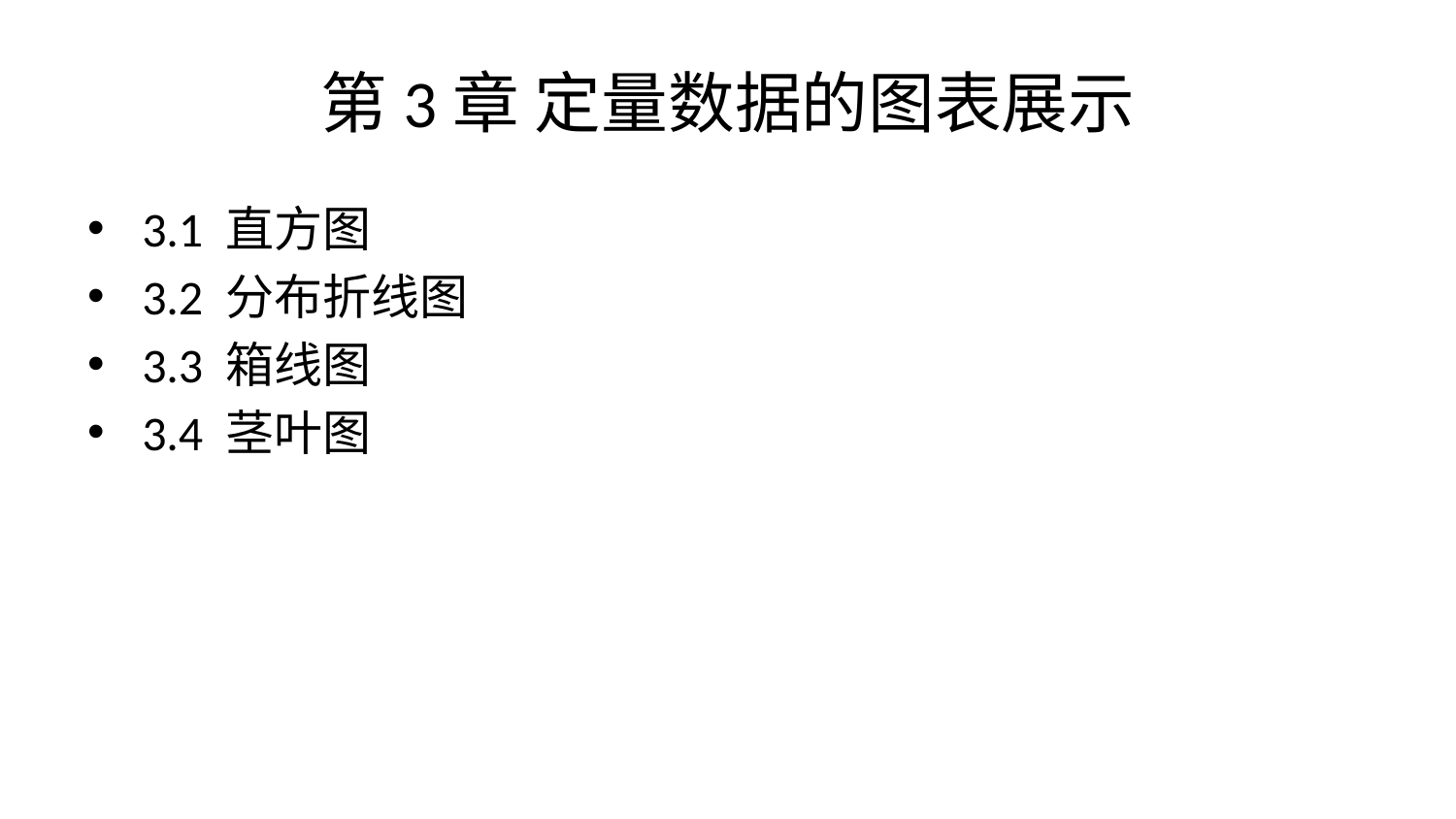

# 第3章 定量数据的图表展示
3.1 直方图
3.2 分布折线图
3.3 箱线图
3.4 茎叶图